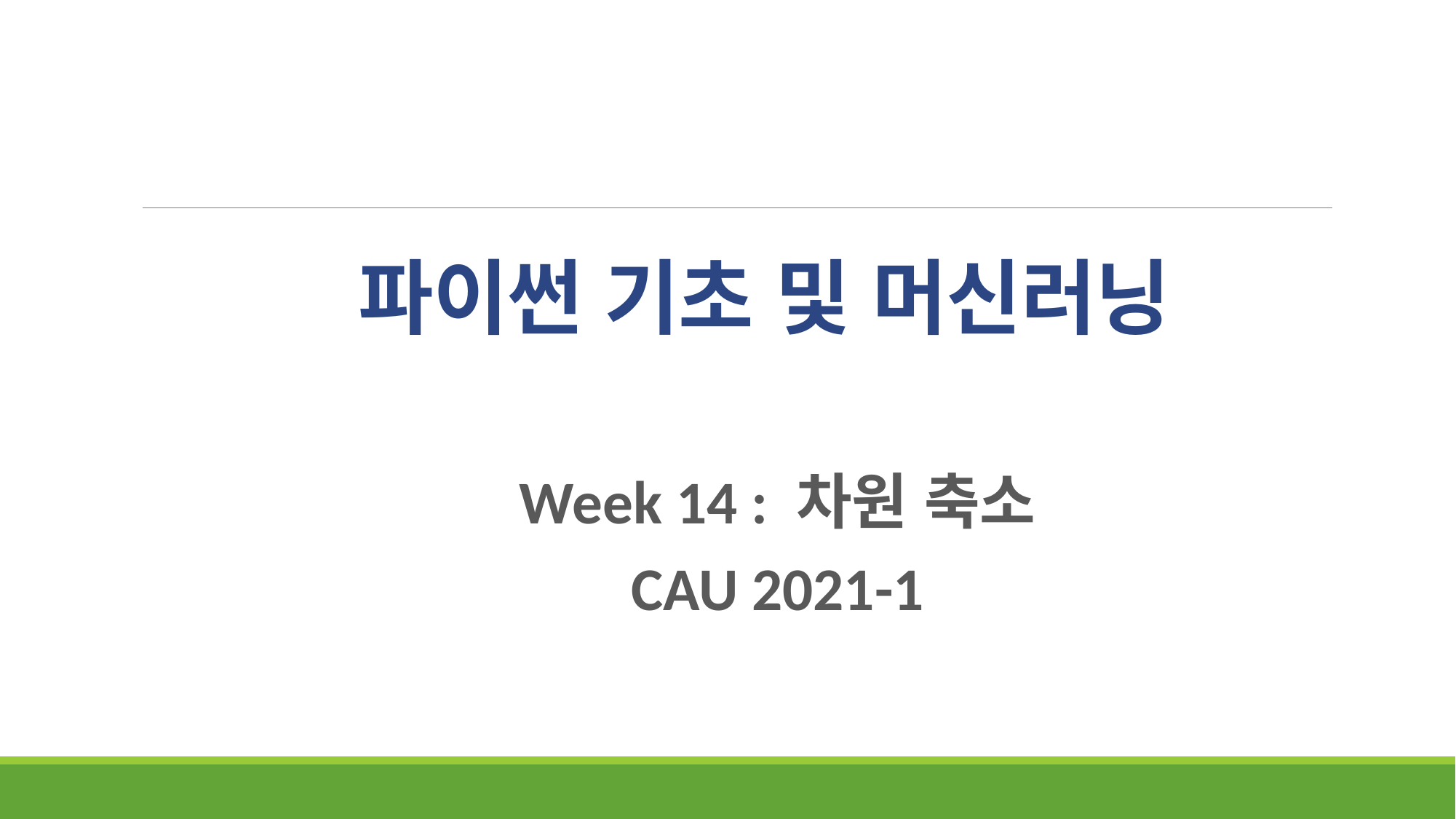

# 파이썬 기초 및 머신러닝
Week 14 : 차원 축소
CAU 2021-1